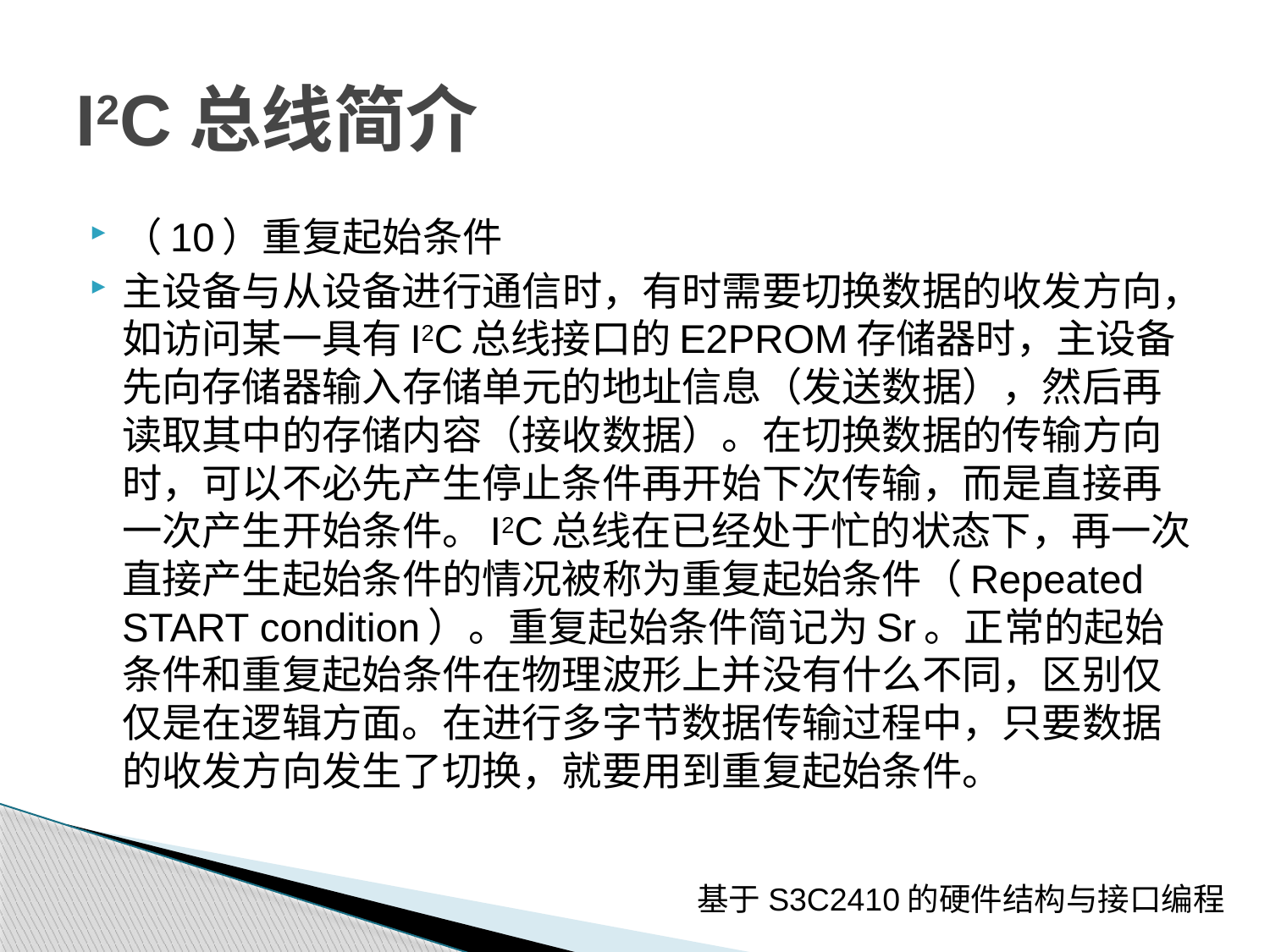

# I2C总线简介
（10）重复起始条件
主设备与从设备进行通信时，有时需要切换数据的收发方向，如访问某一具有I2C总线接口的E2PROM存储器时，主设备先向存储器输入存储单元的地址信息（发送数据），然后再读取其中的存储内容（接收数据）。在切换数据的传输方向时，可以不必先产生停止条件再开始下次传输，而是直接再一次产生开始条件。I2C总线在已经处于忙的状态下，再一次直接产生起始条件的情况被称为重复起始条件（Repeated START condition）。重复起始条件简记为Sr。正常的起始条件和重复起始条件在物理波形上并没有什么不同，区别仅仅是在逻辑方面。在进行多字节数据传输过程中，只要数据的收发方向发生了切换，就要用到重复起始条件。
基于S3C2410的硬件结构与接口编程